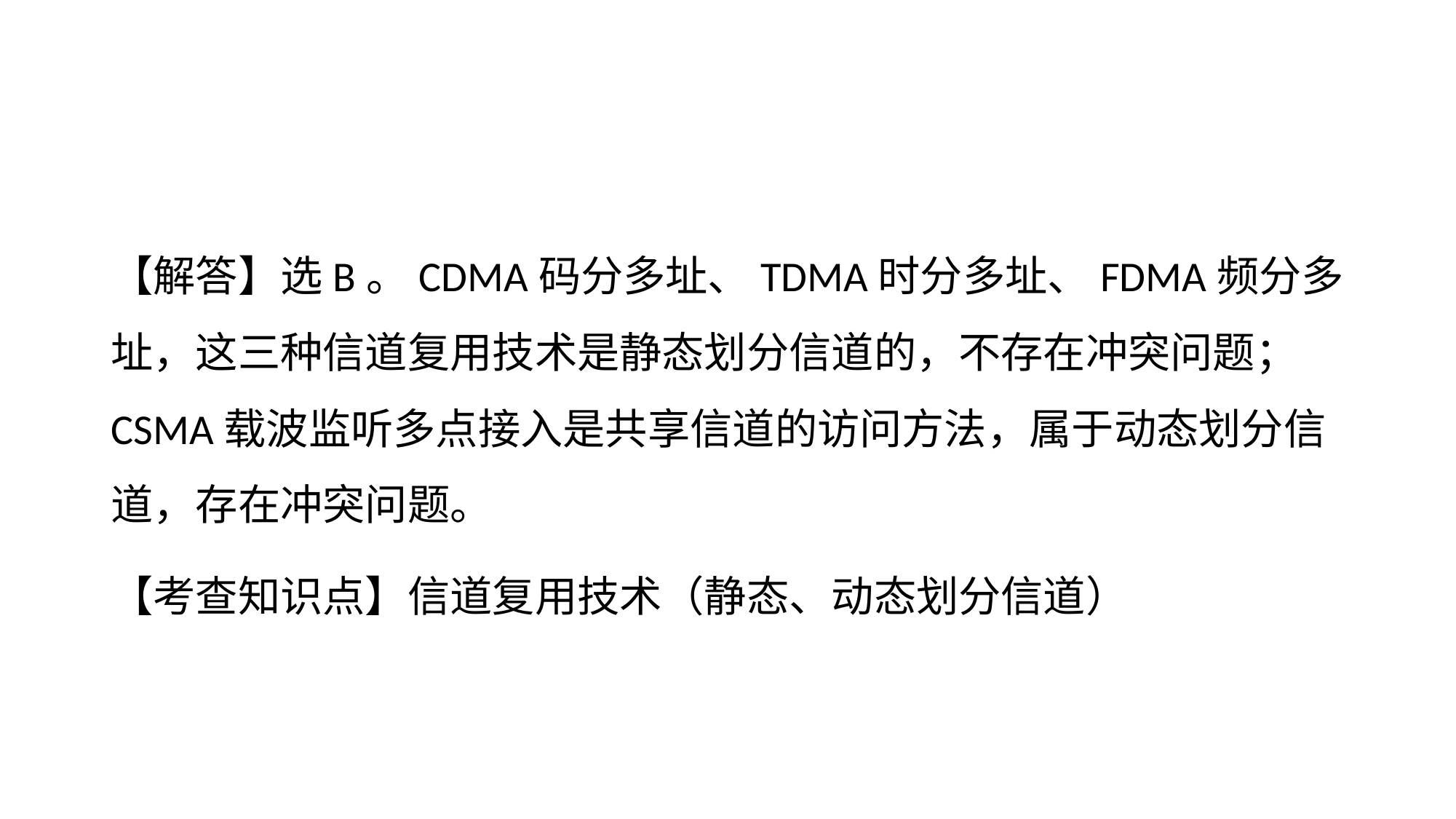

#
【解答】选B。CDMA码分多址、TDMA时分多址、FDMA频分多址，这三种信道复用技术是静态划分信道的，不存在冲突问题；CSMA载波监听多点接入是共享信道的访问方法，属于动态划分信道，存在冲突问题。
【考查知识点】信道复用技术（静态、动态划分信道）